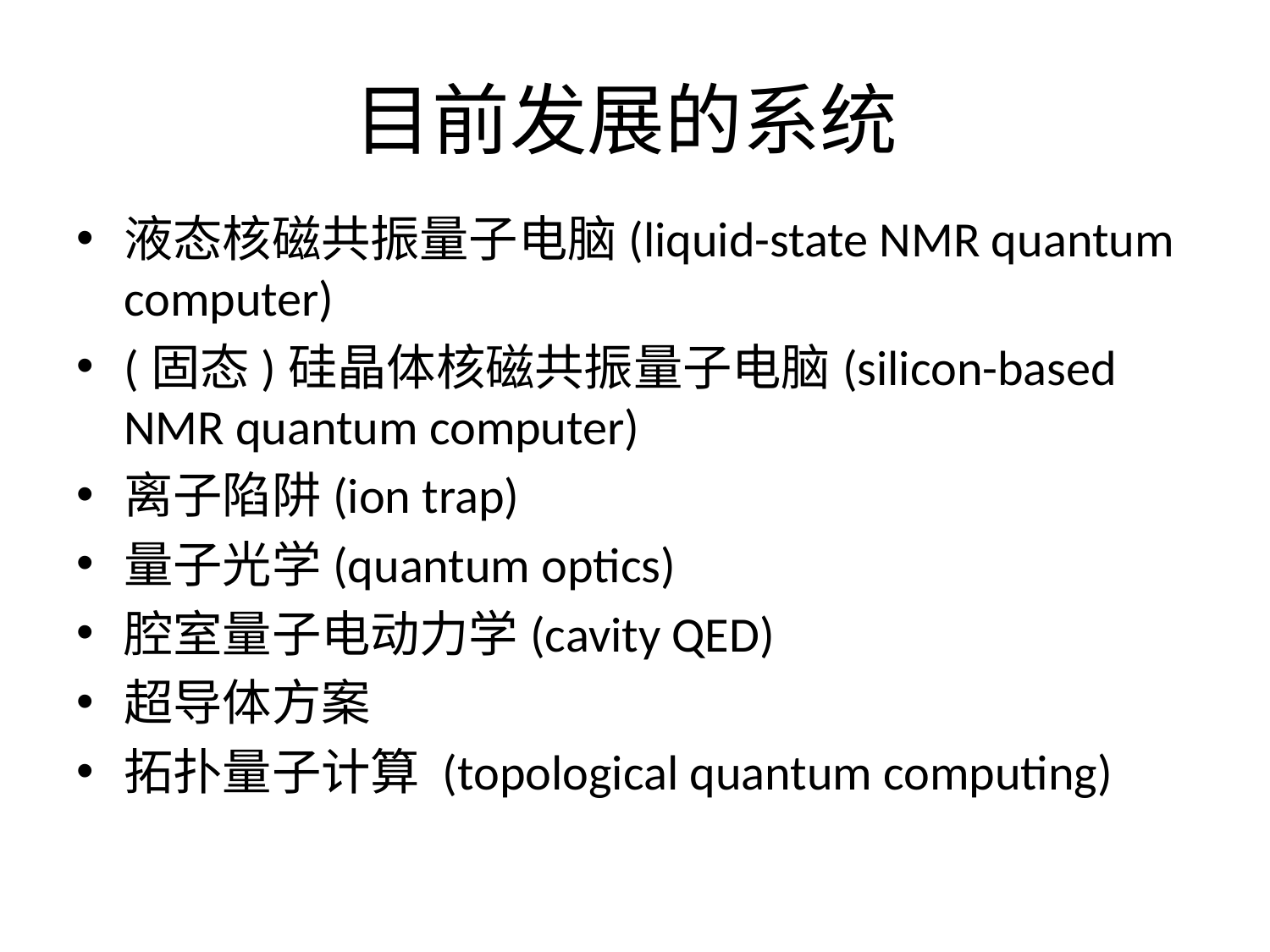

# 目前发展的系统
液态核磁共振量子电脑(liquid-state NMR quantum computer)
(固态)硅晶体核磁共振量子电脑(silicon-based NMR quantum computer)
离子陷阱(ion trap)
量子光学(quantum optics)
腔室量子电动力学(cavity QED)
超导体方案
拓扑量子计算 (topological quantum computing)